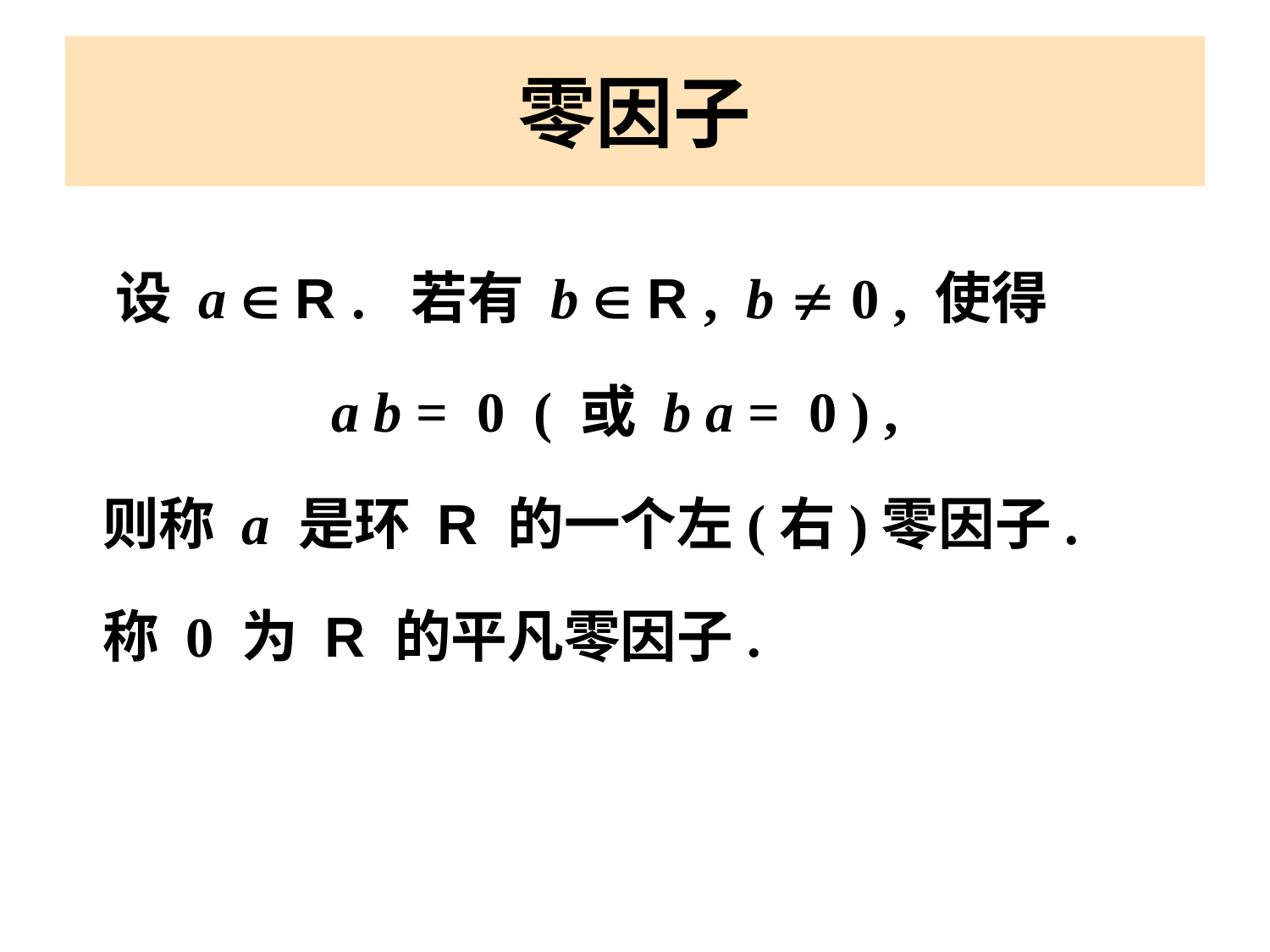

设 a ∈ R .  若有 b ∈ R ,  b ≠ 0 , 使得
                  a b =  0  ( 或 b a =  0 ) ,
 则称 a 是环 R 的一个左(右)零因子.
 称 0 为 R 的平凡零因子.

零因子